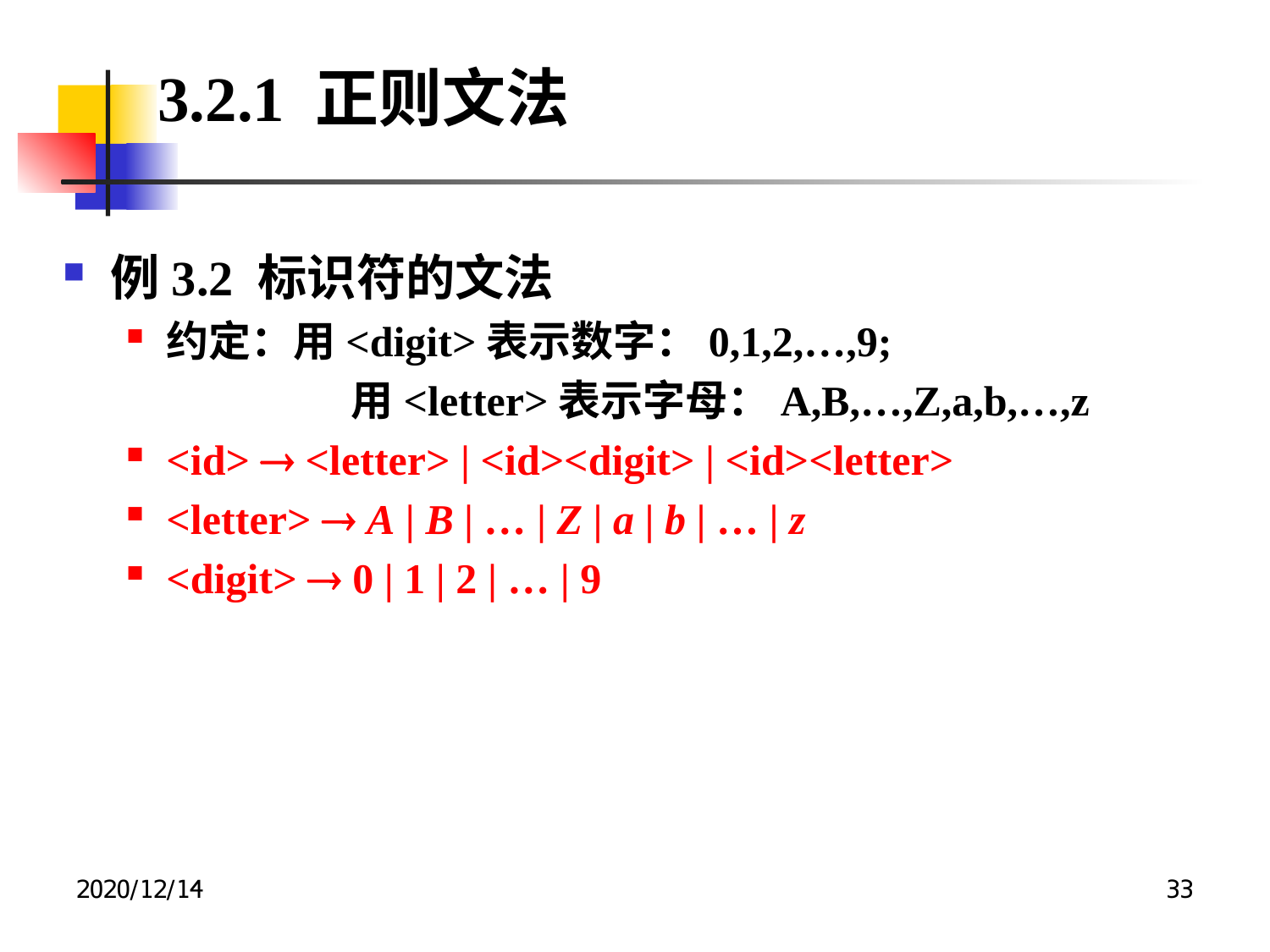

3.2.1 正则文法
例3.2 标识符的文法
约定：用<digit>表示数字：0,1,2,…,9;
		     用<letter>表示字母：A,B,…,Z,a,b,…,z
<id> → <letter> | <id><digit> | <id><letter>
<letter> → A | B | … | Z | a | b | … | z
<digit> → 0 | 1 | 2 | … | 9
2020/12/14
33